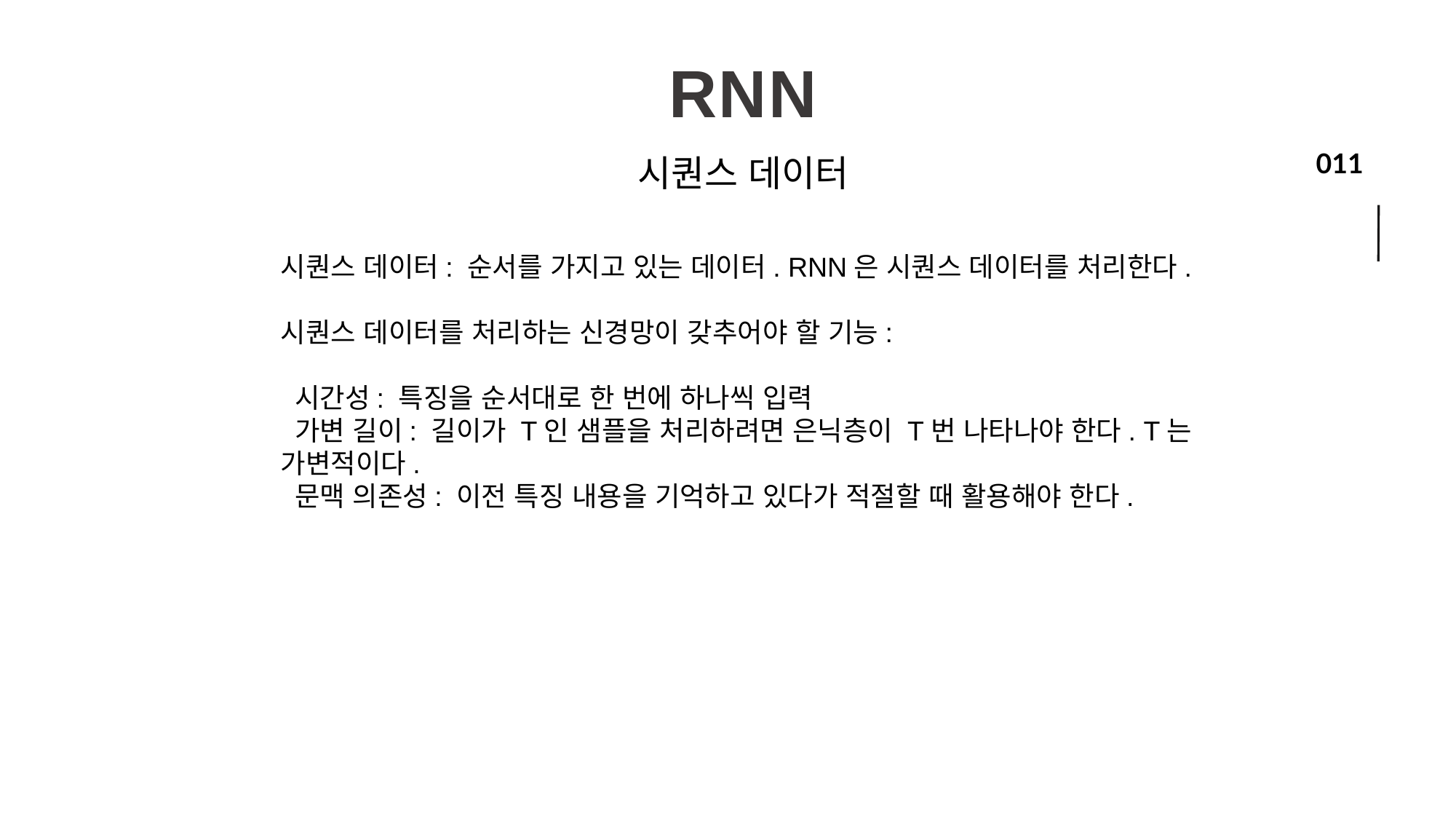

RNN
시퀀스 데이터
시퀀스 데이터: 순서를 가지고 있는 데이터. RNN은 시퀀스 데이터를 처리한다.

시퀀스 데이터를 처리하는 신경망이 갖추어야 할 기능:

 시간성: 특징을 순서대로 한 번에 하나씩 입력
 가변 길이: 길이가 T인 샘플을 처리하려면 은닉층이 T번 나타나야 한다. T는 가변적이다.
 문맥 의존성: 이전 특징 내용을 기억하고 있다가 적절할 때 활용해야 한다.